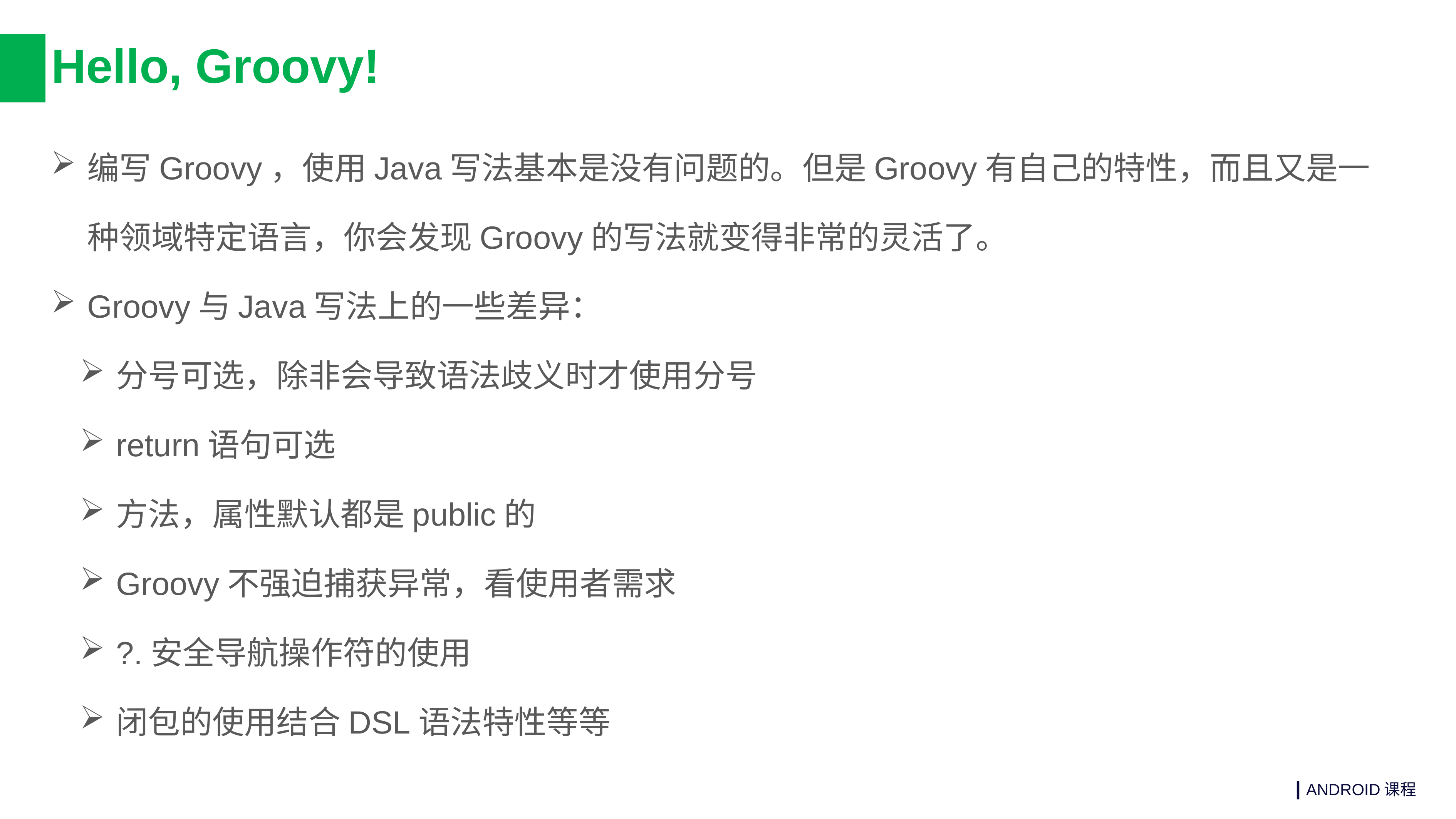

# Hello, Groovy!
编写Groovy，使用Java写法基本是没有问题的。但是Groovy有自己的特性，而且又是一种领域特定语言，你会发现Groovy的写法就变得非常的灵活了。
Groovy与Java写法上的一些差异：
分号可选，除非会导致语法歧义时才使用分号
return语句可选
方法，属性默认都是public的
Groovy不强迫捕获异常，看使用者需求
?.安全导航操作符的使用
闭包的使用结合DSL语法特性等等